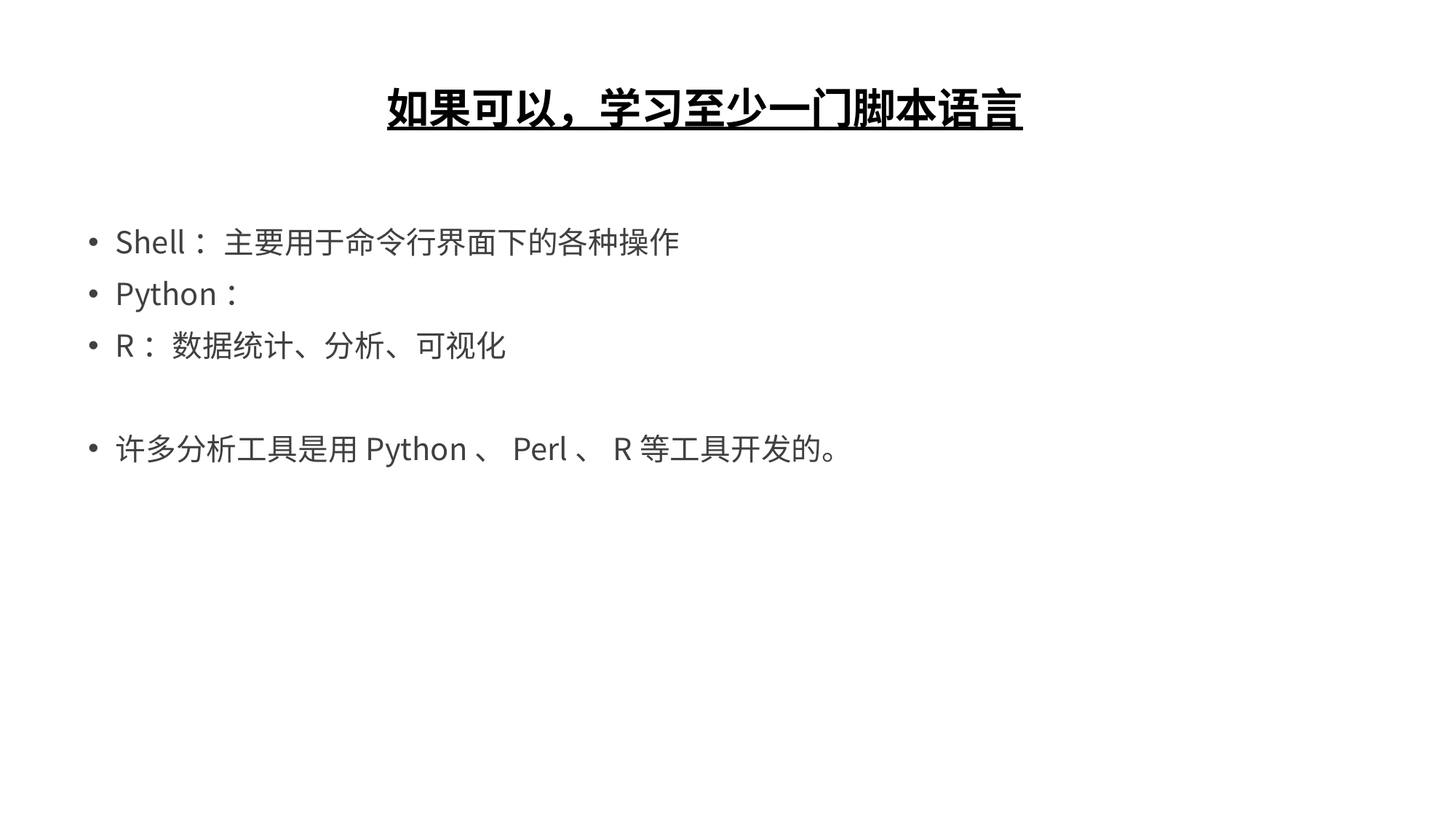

# 如果可以，学习至少一门脚本语言
Shell：主要用于命令行界面下的各种操作
Python：
R：数据统计、分析、可视化

许多分析工具是用Python、Perl、R等工具开发的。